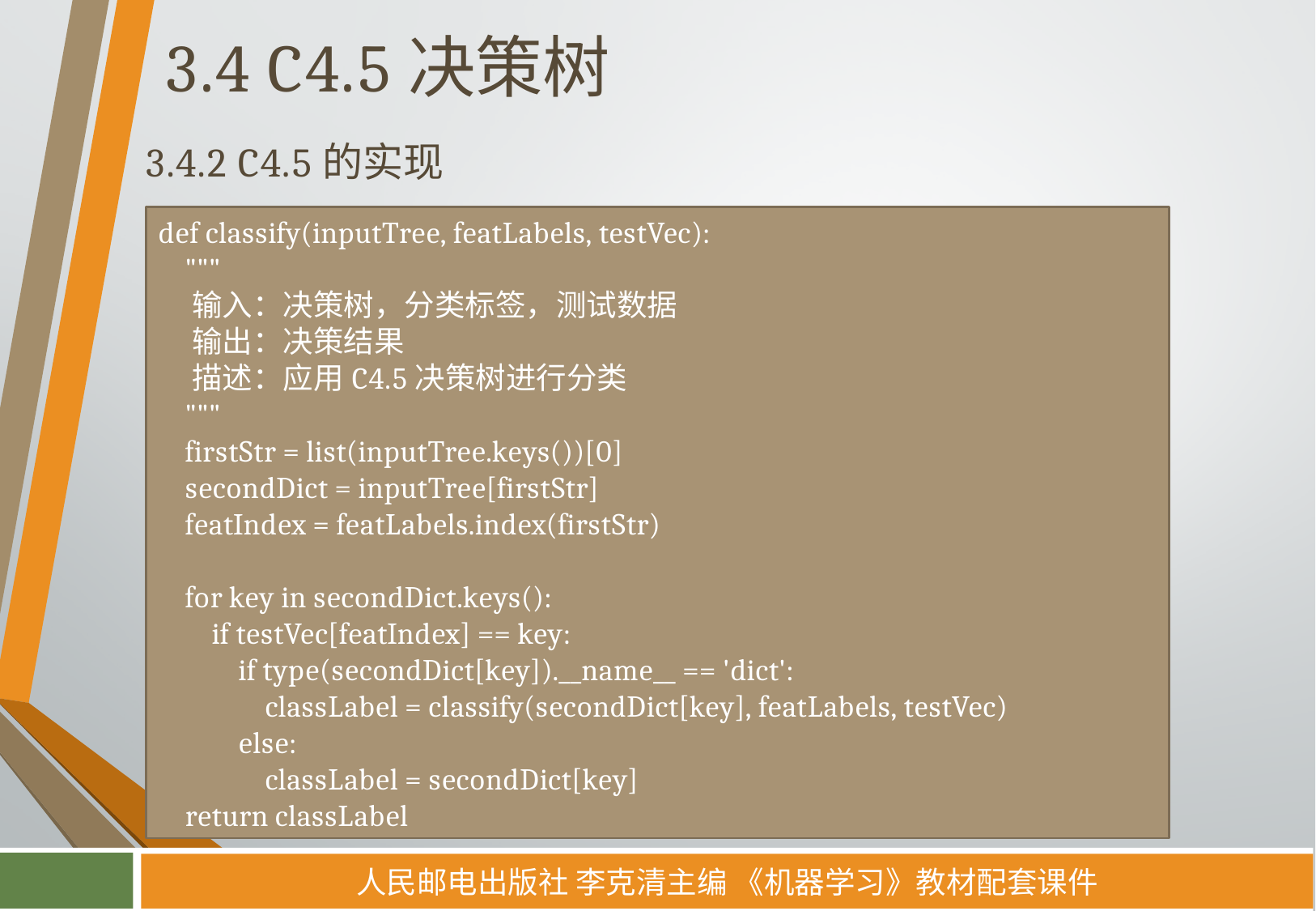

# 3.4 C4.5决策树
3.4.2 C4.5的实现
def classify(inputTree, featLabels, testVec):
    """
    输入：决策树，分类标签，测试数据
    输出：决策结果
    描述：应用C4.5决策树进行分类
    """
    firstStr = list(inputTree.keys())[0]
    secondDict = inputTree[firstStr]
    featIndex = featLabels.index(firstStr)

    for key in secondDict.keys():
        if testVec[featIndex] == key:
            if type(secondDict[key]).__name__ == 'dict':
                classLabel = classify(secondDict[key], featLabels, testVec)
            else:
                classLabel = secondDict[key]
    return classLabel